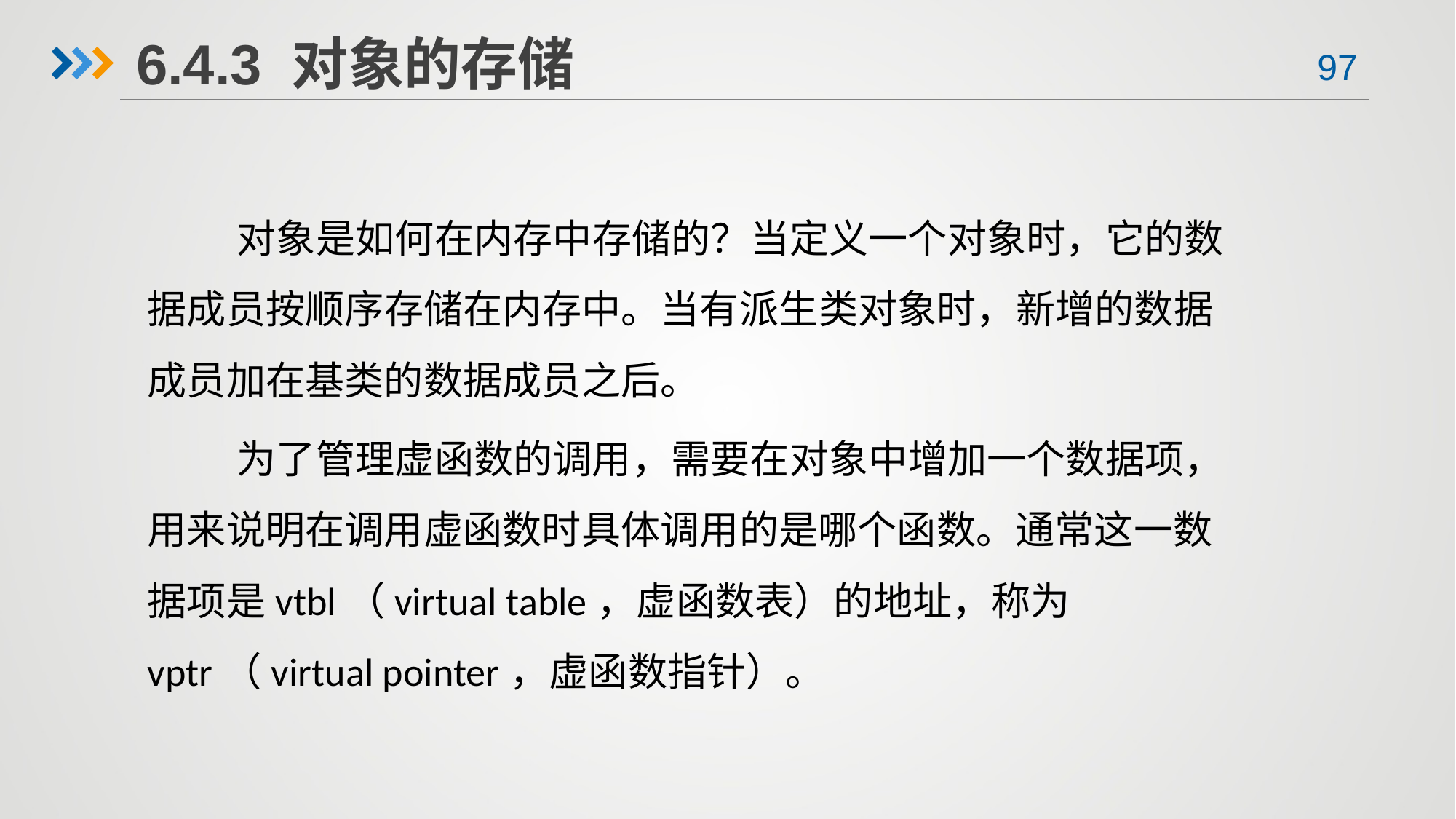

6.4.3 对象的存储
         对象是如何在内存中存储的？当定义一个对象时，它的数据成员按顺序存储在内存中。当有派生类对象时，新增的数据成员加在基类的数据成员之后。
         为了管理虚函数的调用，需要在对象中增加一个数据项，用来说明在调用虚函数时具体调用的是哪个函数。通常这一数据项是vtbl（virtual table，虚函数表）的地址，称为vptr（virtual pointer，虚函数指针）。